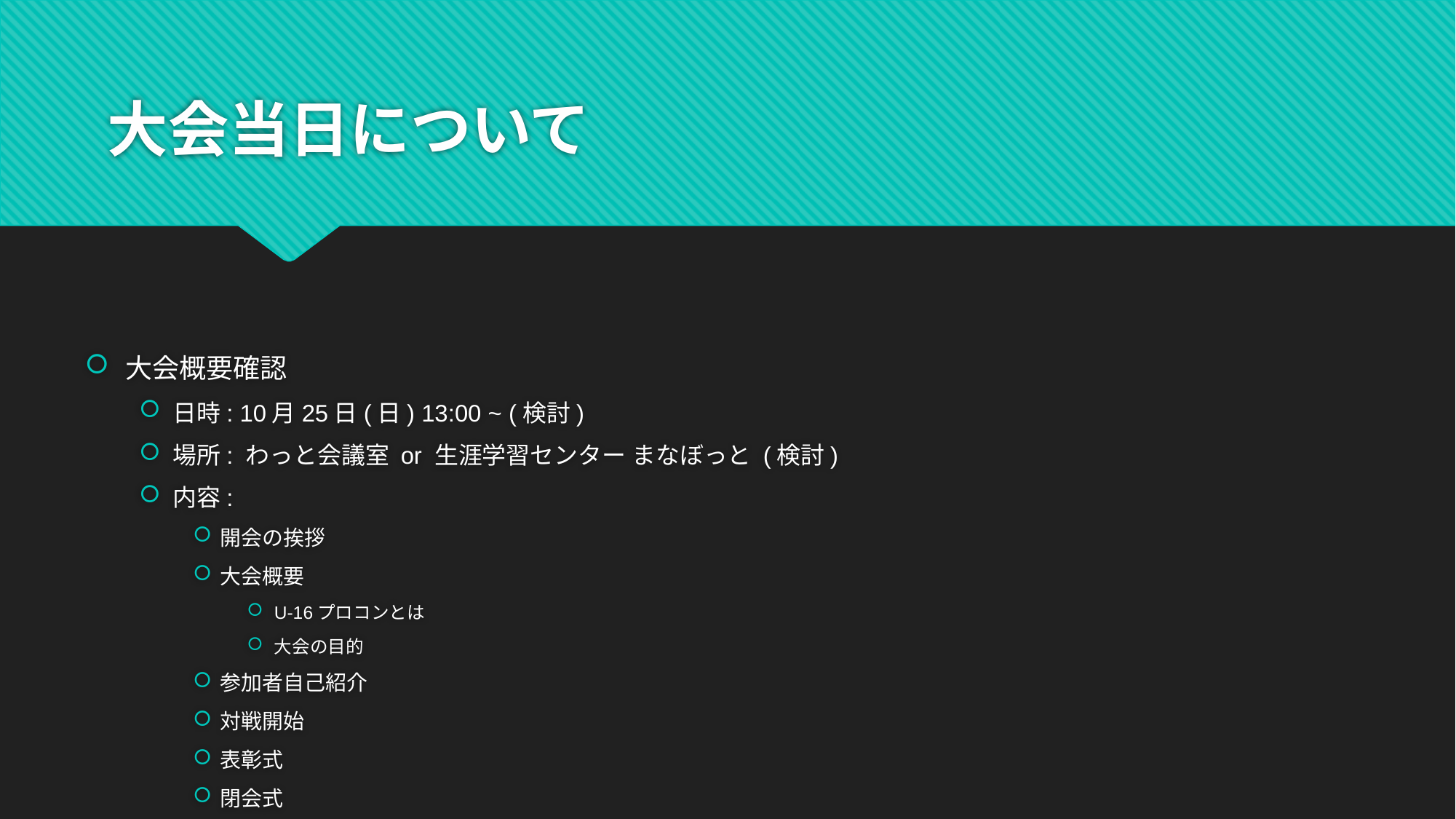

# 大会当日について
大会概要確認
日時: 10月25日(日) 13:00 ~ (検討)
場所: わっと会議室 or 生涯学習センター まなぼっと (検討)
内容:
開会の挨拶
大会概要
U-16プロコンとは
大会の目的
参加者自己紹介
対戦開始
表彰式
閉会式